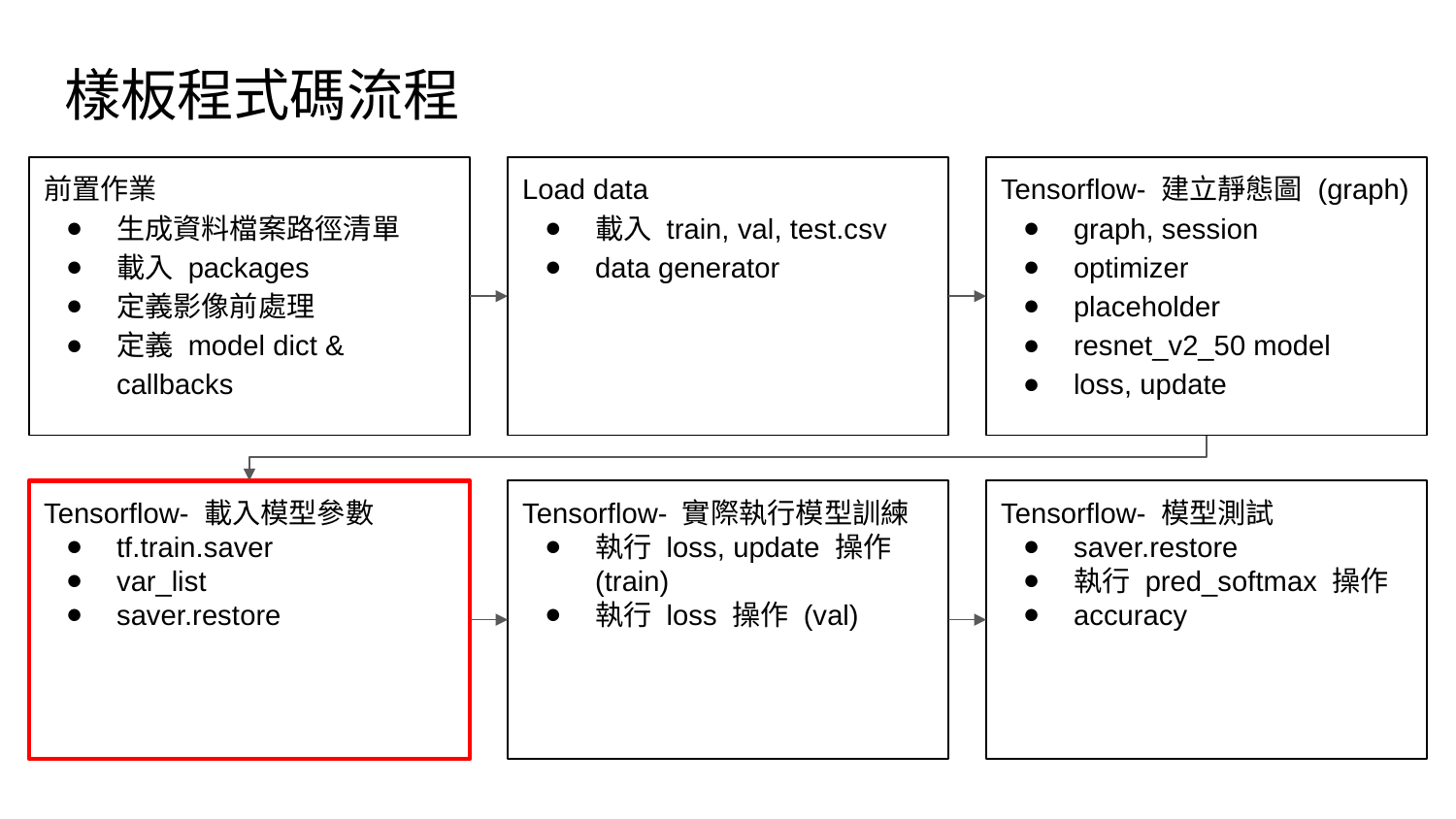

樣板程式碼流程
前置作業
生成資料檔案路徑清單
載入 packages
定義影像前處理
定義 model dict & callbacks
Load data
載入 train, val, test.csv
data generator
Tensorflow- 建立靜態圖 (graph)
graph, session
optimizer
placeholder
resnet_v2_50 model
loss, update
Tensorflow- 模型測試
saver.restore
執行 pred_softmax 操作
accuracy
Tensorflow- 載入模型參數
tf.train.saver
var_list
saver.restore
Tensorflow- 實際執行模型訓練
執行 loss, update 操作 (train)
執行 loss 操作 (val)